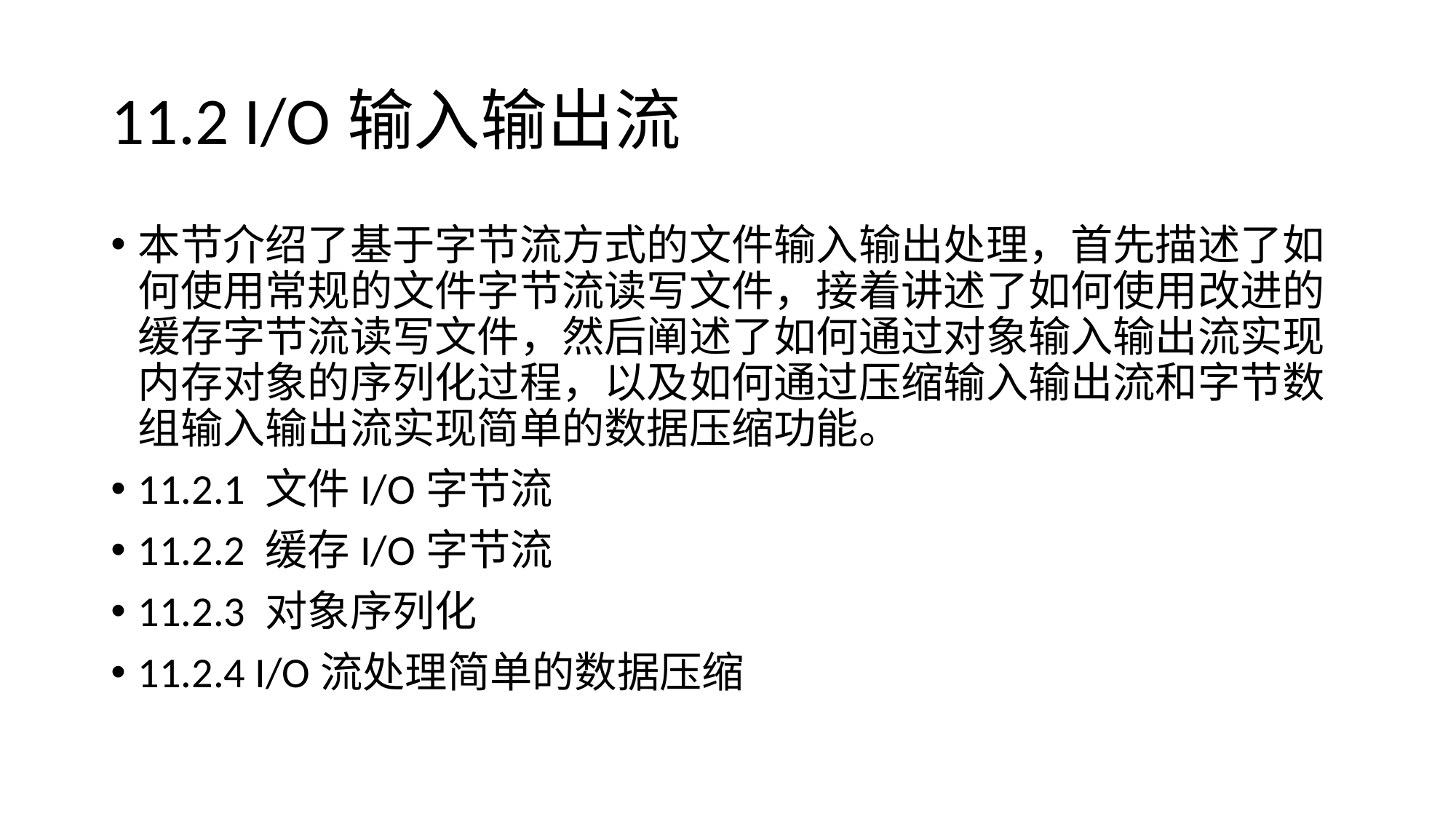

# 11.2 I/O输入输出流
本节介绍了基于字节流方式的文件输入输出处理，首先描述了如何使用常规的文件字节流读写文件，接着讲述了如何使用改进的缓存字节流读写文件，然后阐述了如何通过对象输入输出流实现内存对象的序列化过程，以及如何通过压缩输入输出流和字节数组输入输出流实现简单的数据压缩功能。
11.2.1 文件I/O字节流
11.2.2 缓存I/O字节流
11.2.3 对象序列化
11.2.4 I/O流处理简单的数据压缩